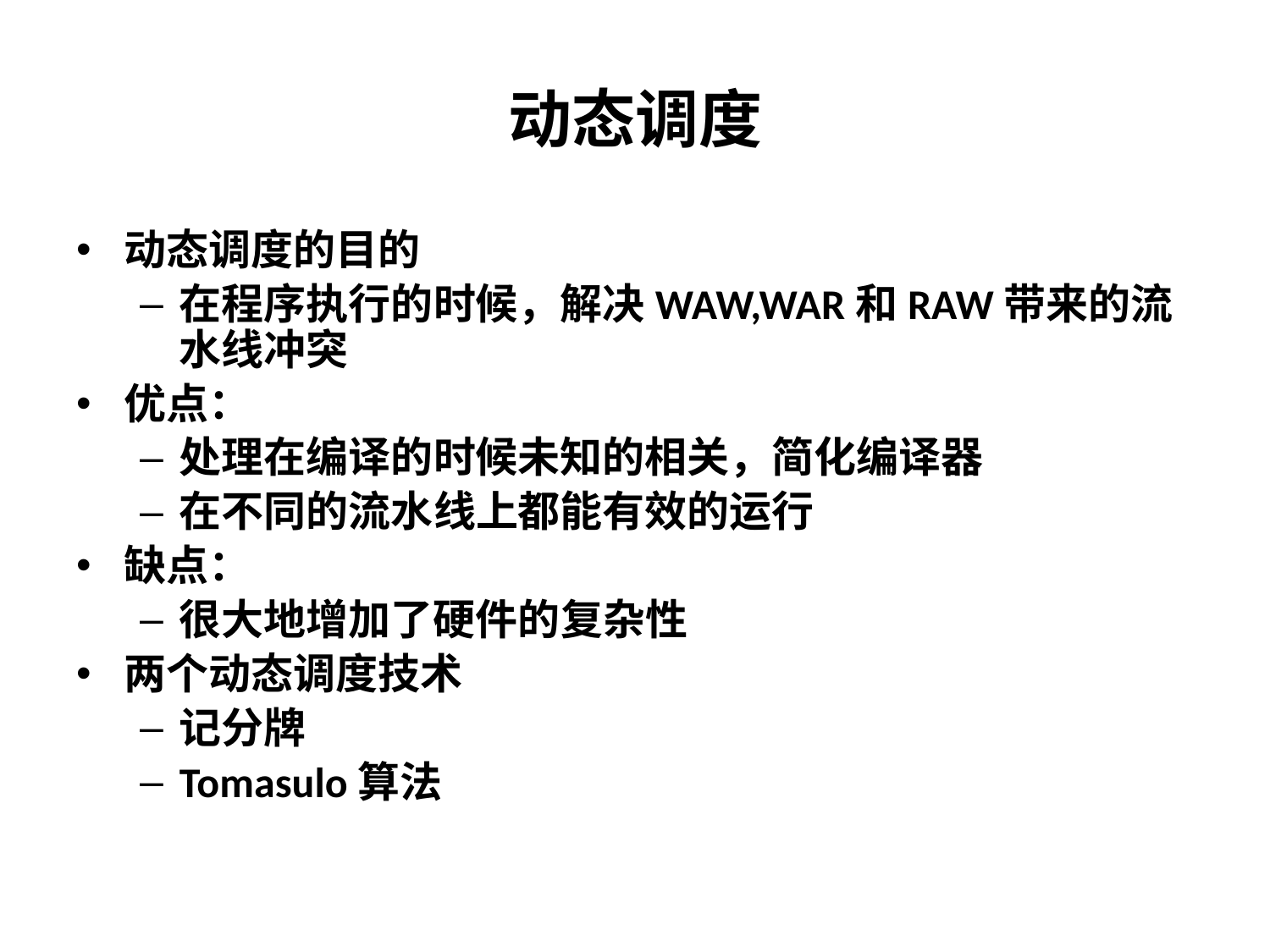

动态调度
动态调度的目的
在程序执行的时候，解决WAW,WAR和RAW带来的流水线冲突
优点：
处理在编译的时候未知的相关，简化编译器
在不同的流水线上都能有效的运行
缺点：
很大地增加了硬件的复杂性
两个动态调度技术
记分牌
Tomasulo算法